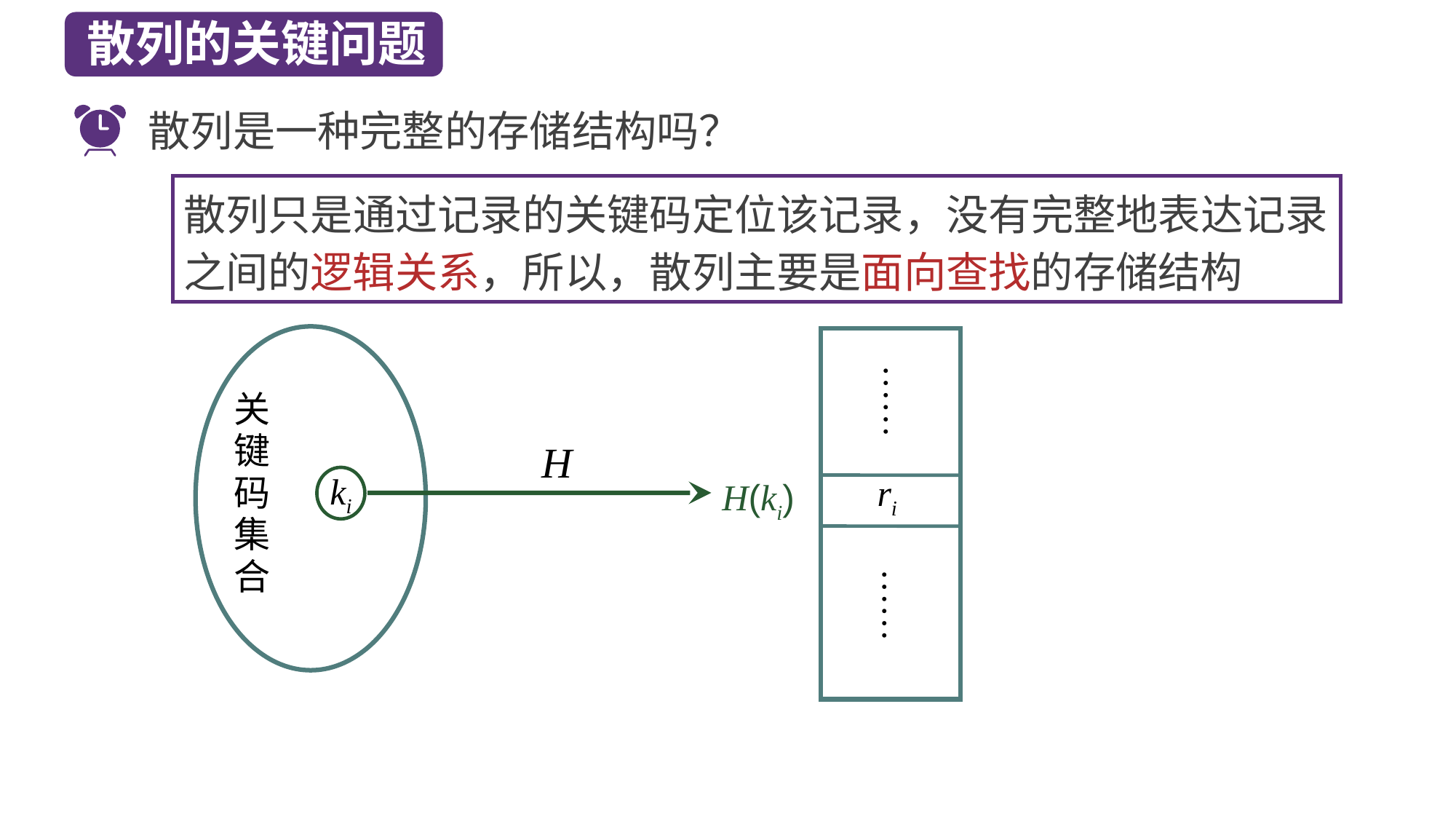

散列的关键问题

散列是一种完整的存储结构吗？

散列只是通过记录的关键码定位该记录，没有完整地表达记录之间的逻辑关系，所以，散列主要是面向查找的存储结构

关键码集合

     ri
……

……
H

ki
H(ki)